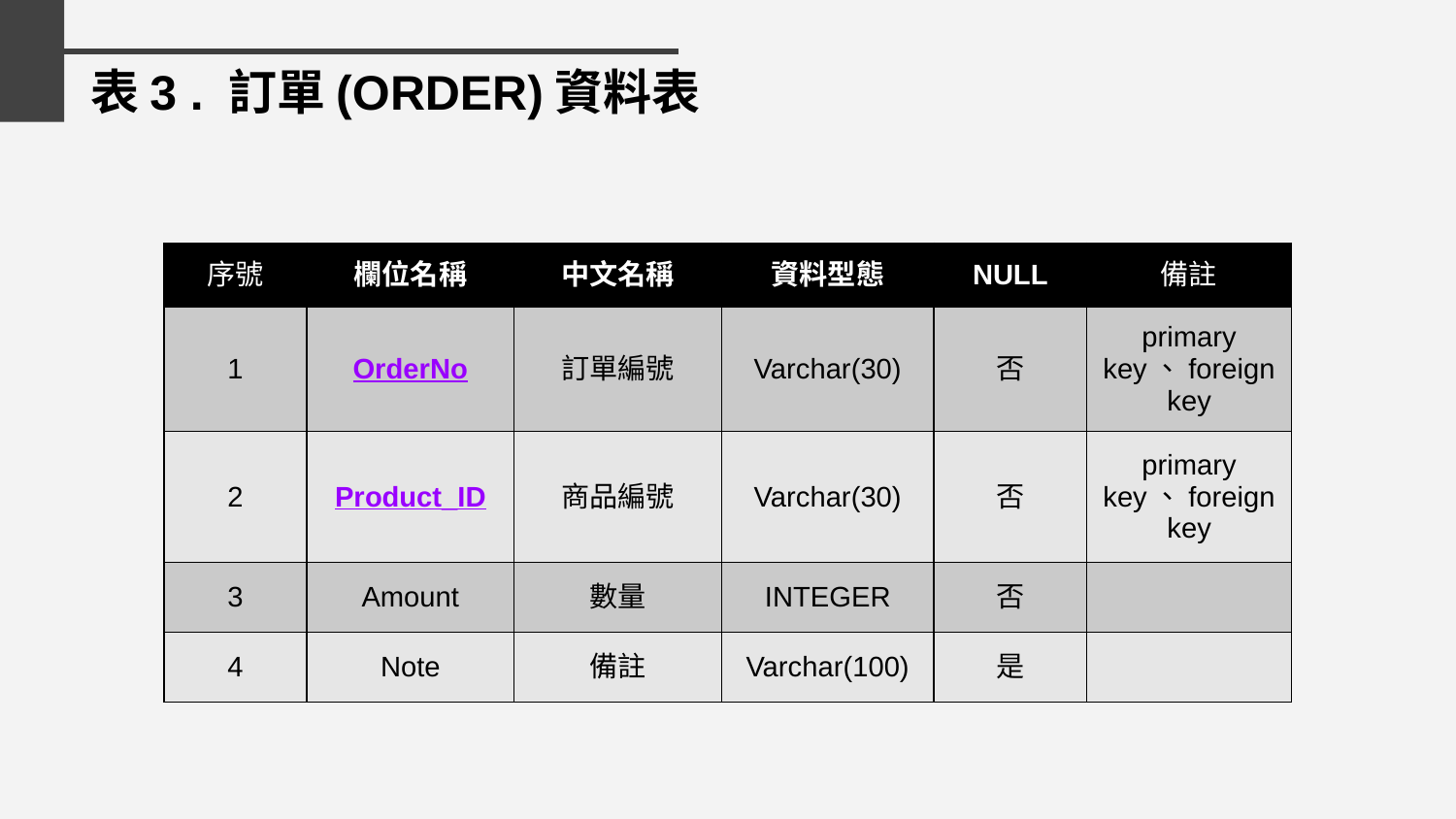

表3 . 訂單(ORDER)資料表
| 序號 | 欄位名稱 | 中文名稱 | 資料型態 | NULL | 備註 |
| --- | --- | --- | --- | --- | --- |
| 1 | OrderNo | 訂單編號 | Varchar(30) | 否 | primary key、foreign key |
| 2 | Product\_ID | 商品編號 | Varchar(30) | 否 | primary key、foreign key |
| 3 | Amount | 數量 | INTEGER | 否 |  |
| 4 | Note | 備註 | Varchar(100) | 是 |  |